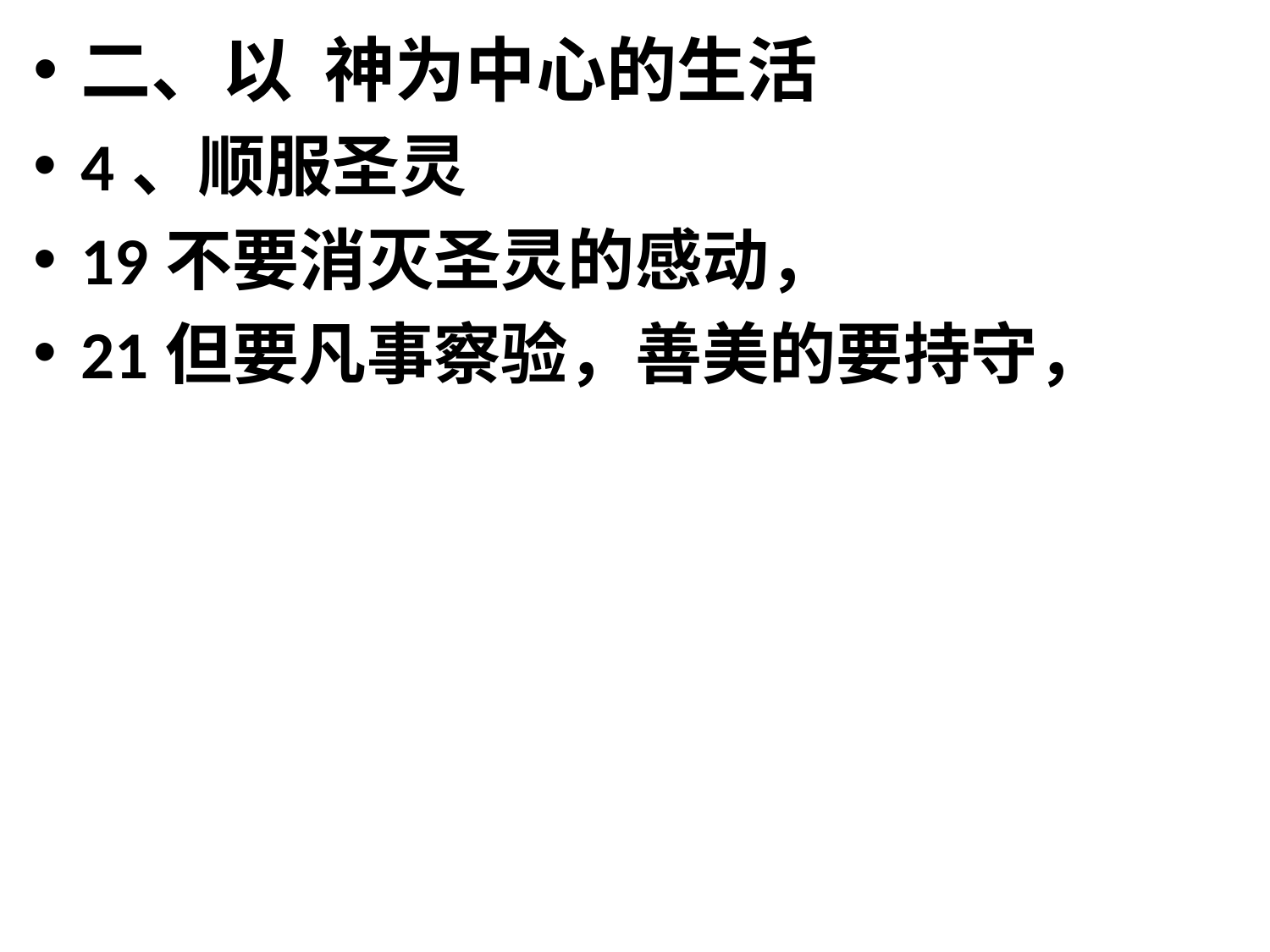

二、以  神为中心的生活
4、顺服圣灵
19不要消灭圣灵的感动，
21但要凡事察验，善美的要持守，